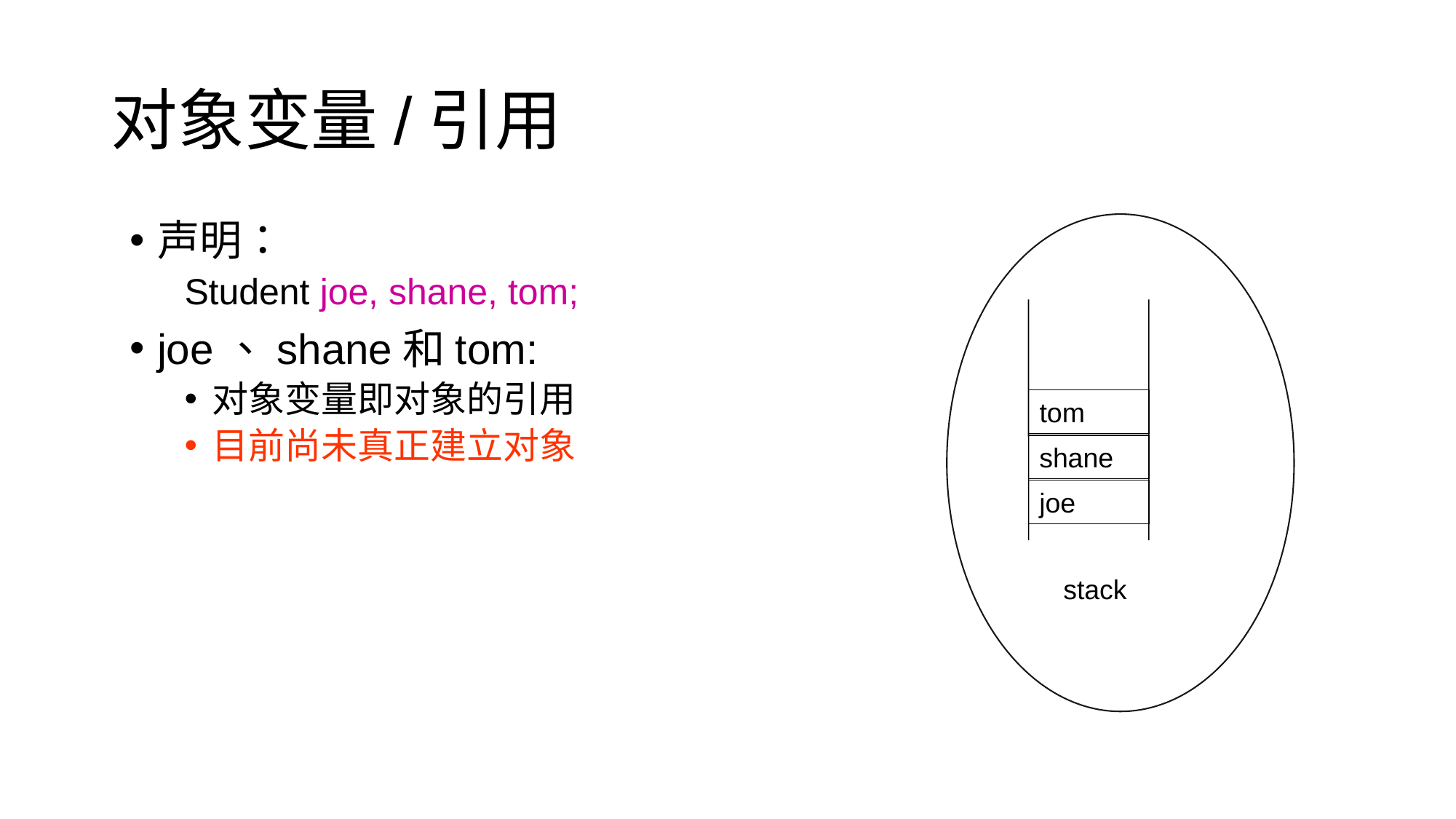

# 对象变量/引用
声明：
Student joe, shane, tom;
joe、shane和tom:
对象变量即对象的引用
目前尚未真正建立对象

tom
shane
joe
stack